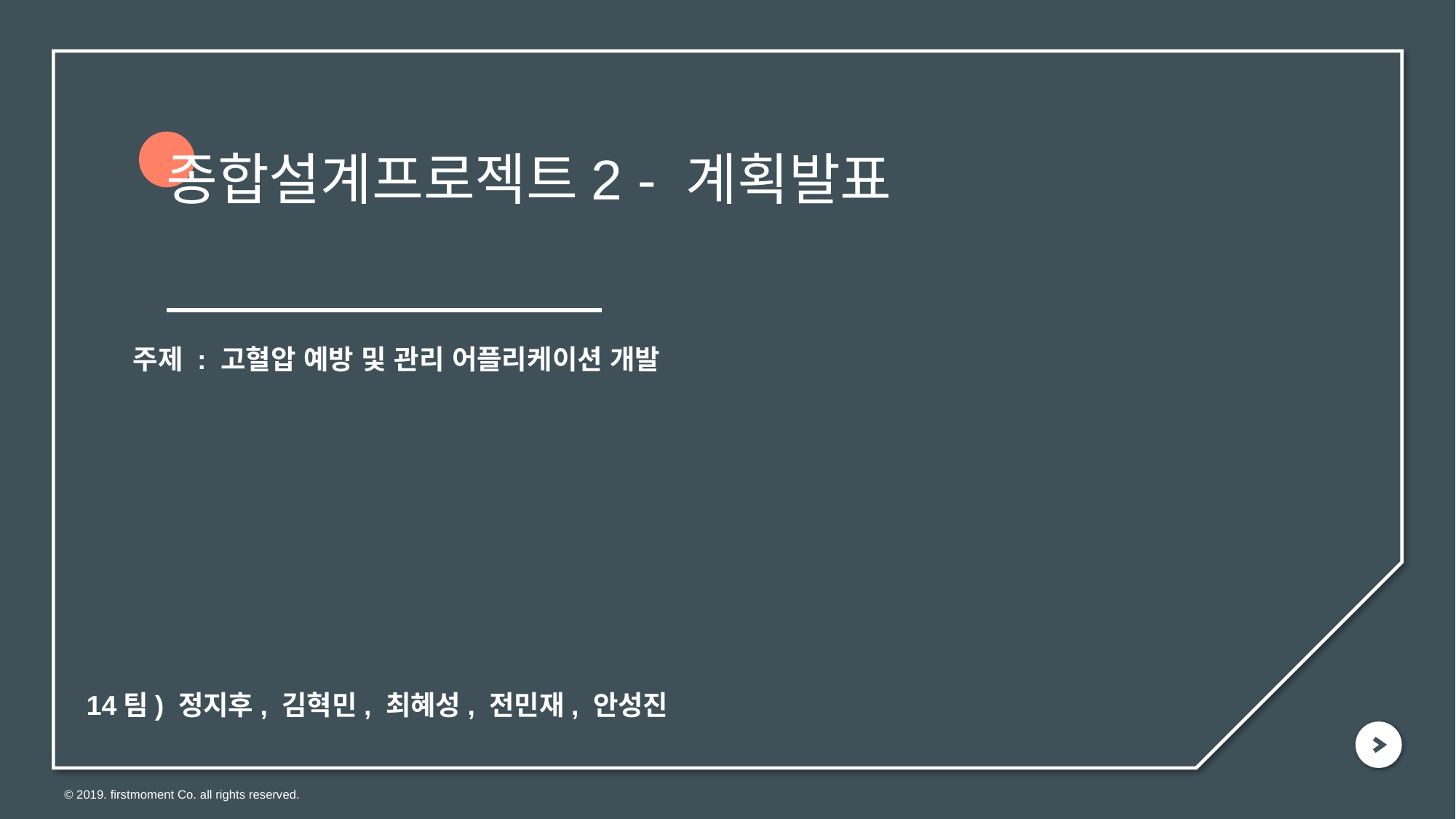

종합설계프로젝트2 - 계획발표
주제 : 고혈압 예방 및 관리 어플리케이션 개발
14팀) 정지후, 김혁민, 최혜성, 전민재, 안성진

© 2019. firstmoment Co. all rights reserved.